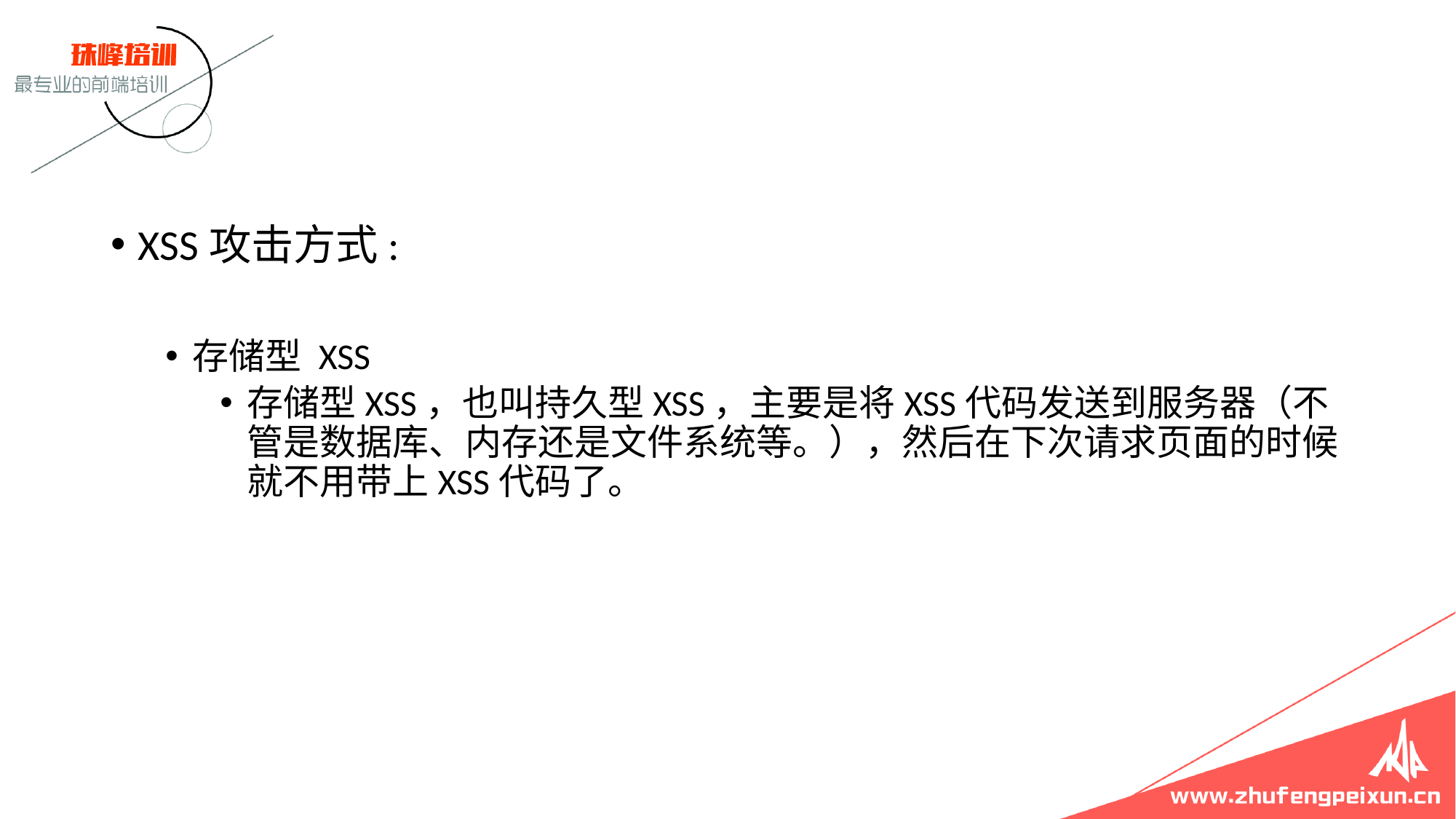

XSS攻击方式:

存储型 XSS
存储型XSS，也叫持久型XSS，主要是将XSS代码发送到服务器（不管是数据库、内存还是文件系统等。），然后在下次请求页面的时候就不用带上XSS代码了。